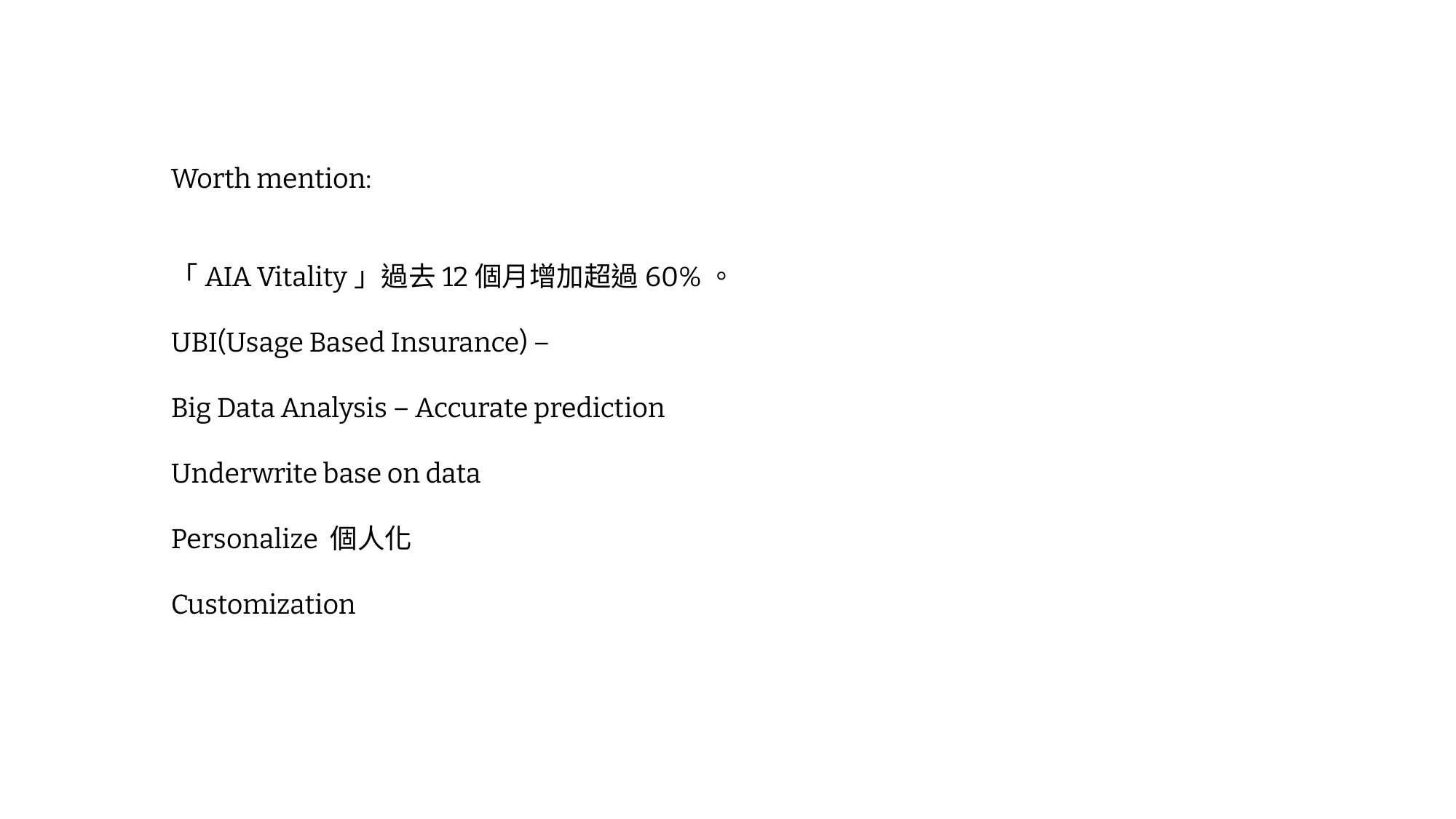

Worth mention:

「AIA Vitality」過去12個月增加超過60%。

UBI(Usage Based Insurance) –

Big Data Analysis – Accurate prediction

Underwrite base on data

Personalize 個人化

Customization